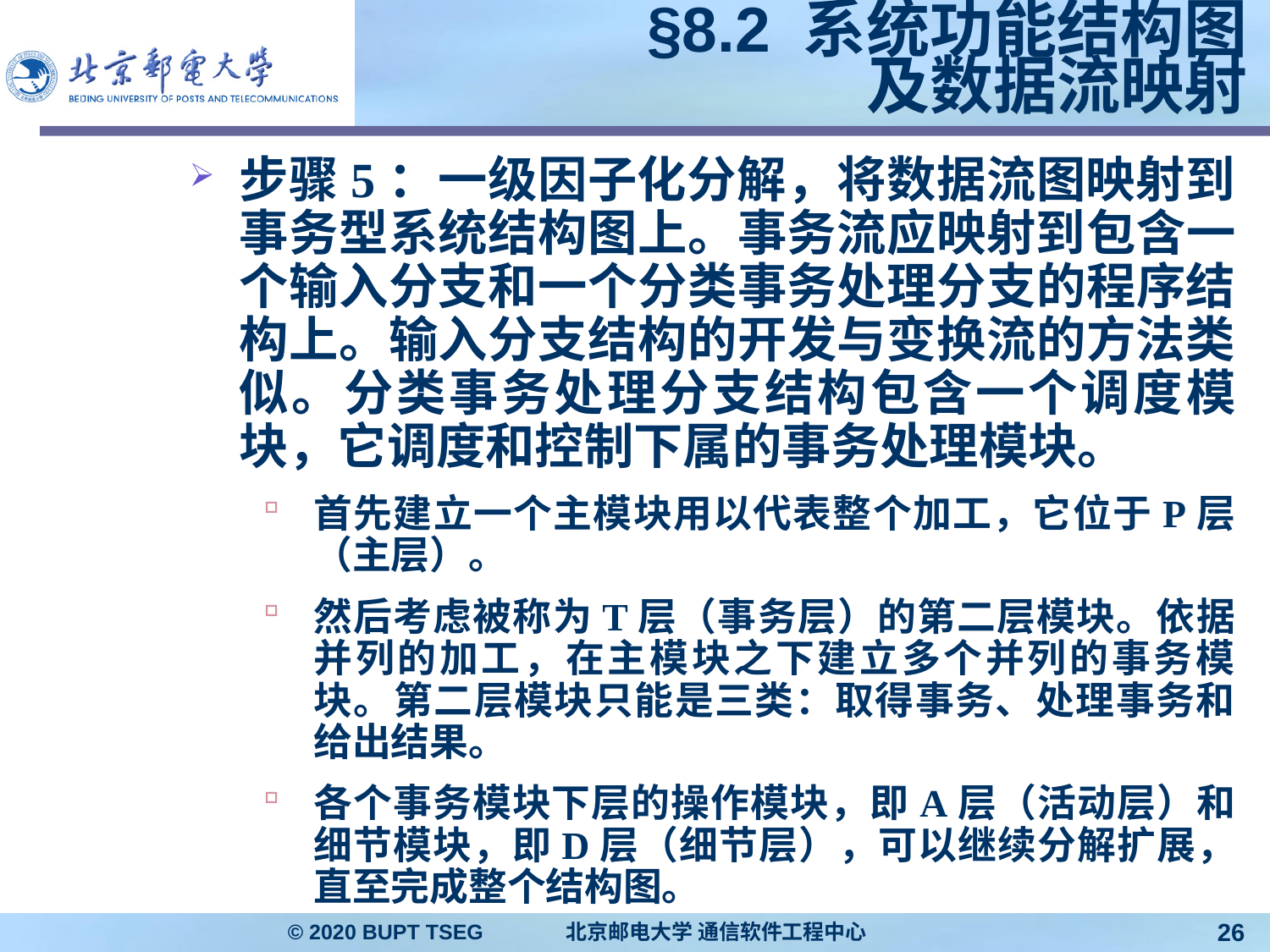

# §8.2 系统功能结构图 及数据流映射
步骤5：一级因子化分解，将数据流图映射到事务型系统结构图上。事务流应映射到包含一个输入分支和一个分类事务处理分支的程序结构上。输入分支结构的开发与变换流的方法类似。分类事务处理分支结构包含一个调度模块，它调度和控制下属的事务处理模块。
首先建立一个主模块用以代表整个加工，它位于P层（主层）。
然后考虑被称为T层（事务层）的第二层模块。依据并列的加工，在主模块之下建立多个并列的事务模块。第二层模块只能是三类：取得事务、处理事务和给出结果。
各个事务模块下层的操作模块，即A层（活动层）和细节模块，即D层（细节层），可以继续分解扩展，直至完成整个结构图。
© 2020 BUPT TSEG             北京邮电大学 通信软件工程中心